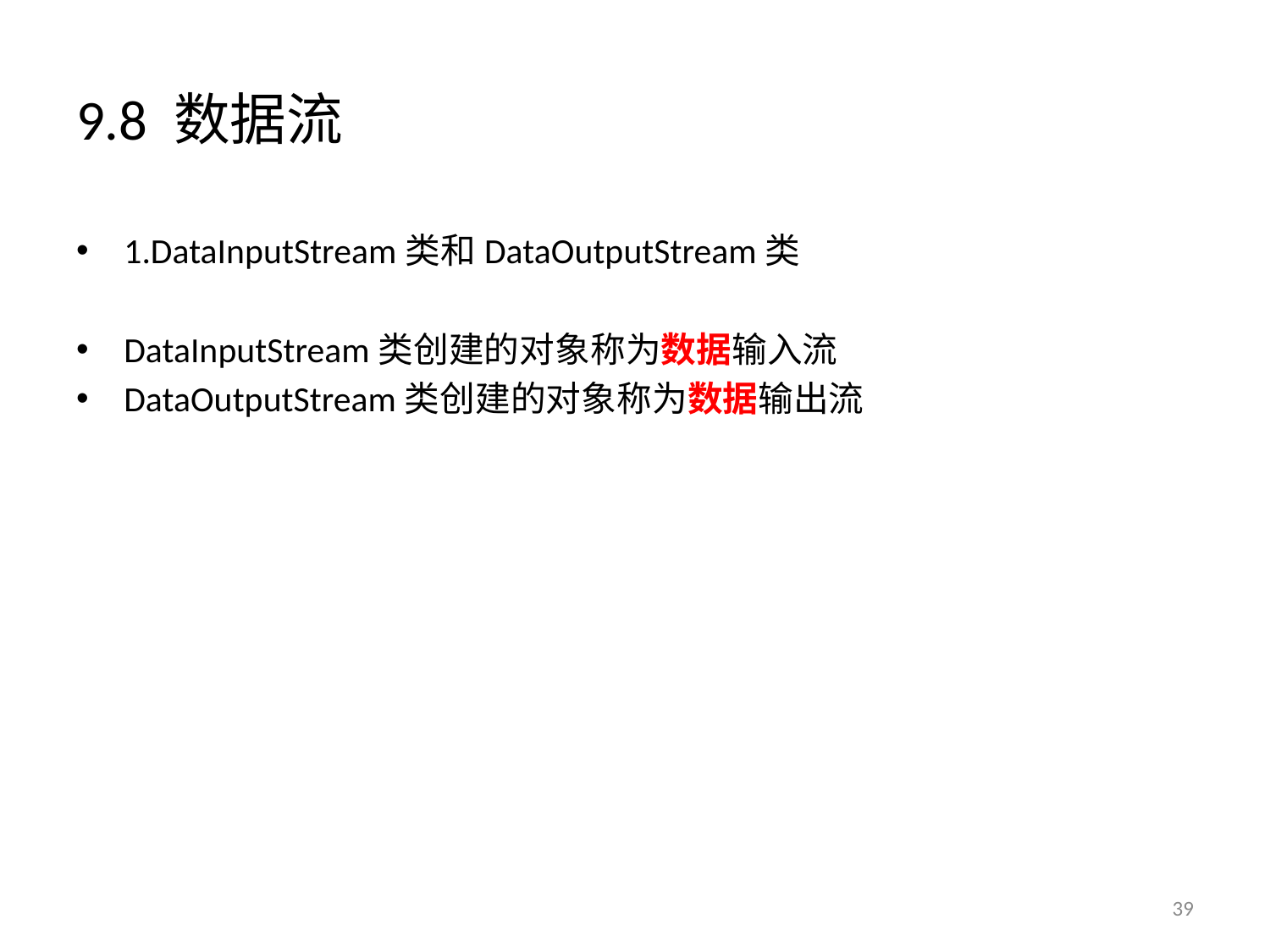

# 9.8 数据流
1.DataInputStream类和DataOutputStream类

DataInputStream类创建的对象称为数据输入流
DataOutputStream类创建的对象称为数据输出流

39